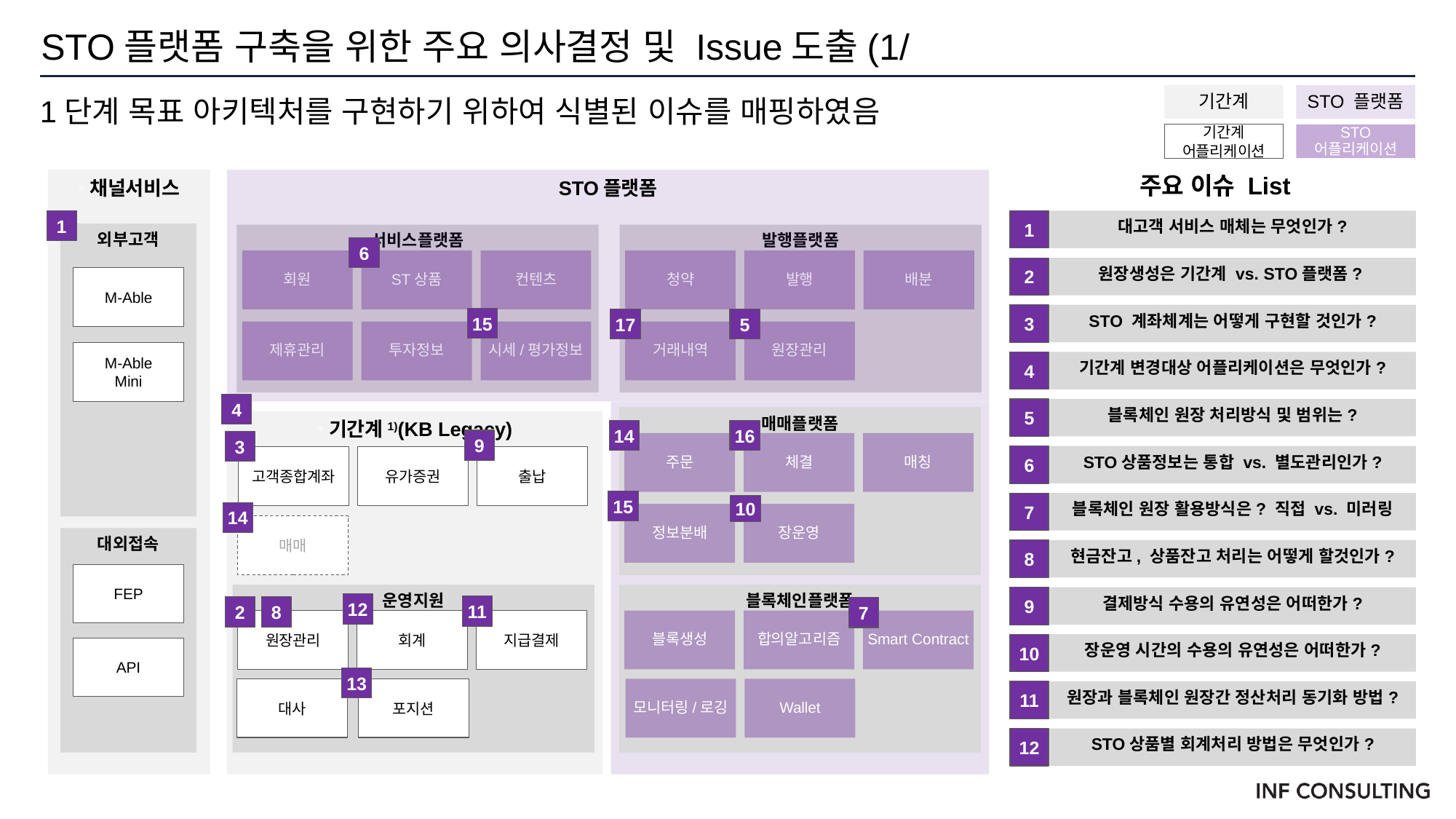

# STO플랫폼 구축을 위한 주요 의사결정 및 Issue도출(1/
STO 플랫폼
기간계
1단계 목표 아키텍처를 구현하기 위하여 식별된 이슈를 매핑하였음
STO
어플리케이션
기간계 어플리케이션
채널서비스
STO플랫폼
외부고객
서비스플랫폼
발행플랫폼
회원
ST상품
컨텐츠
청약
발행
배분
M-Able
제휴관리
투자정보
시세/평가정보
거래내역
원장관리
M-Able
Mini

매매플랫폼
기간계1)(KB Legacy)
주문
체결
매칭
고객종합계좌
유가증권
출납
정보분배
장운영
매매
대외접속
FEP
운영지원
블록체인플랫폼
원장관리
회계
지급결제
블록생성
합의알고리즘
Smart Contract
API
대사
포지션
모니터링/로깅
Wallet
주요 이슈 List
1
대고객 서비스 매체는 무엇인가?
1
6
2
원장생성은 기간계 vs. STO플랫폼?
3
STO 계좌체계는 어떻게 구현할 것인가?
15
17
5
4
기간계 변경대상 어플리케이션은 무엇인가?
4
5
블록체인 원장 처리방식 및 범위는?
14
16
9
3
6
STO상품정보는 통합 vs. 별도관리인가?
15
7
블록체인 원장 활용방식은? 직접 vs. 미러링
10
14
8
현금잔고, 상품잔고 처리는 어떻게 할것인가?
9
결제방식 수용의 유연성은 어떠한가?
12
11
2
8
7
10
장운영 시간의 수용의 유연성은 어떠한가?
13
11
원장과 블록체인 원장간 정산처리 동기화 방법?
12
STO상품별 회계처리 방법은 무엇인가?